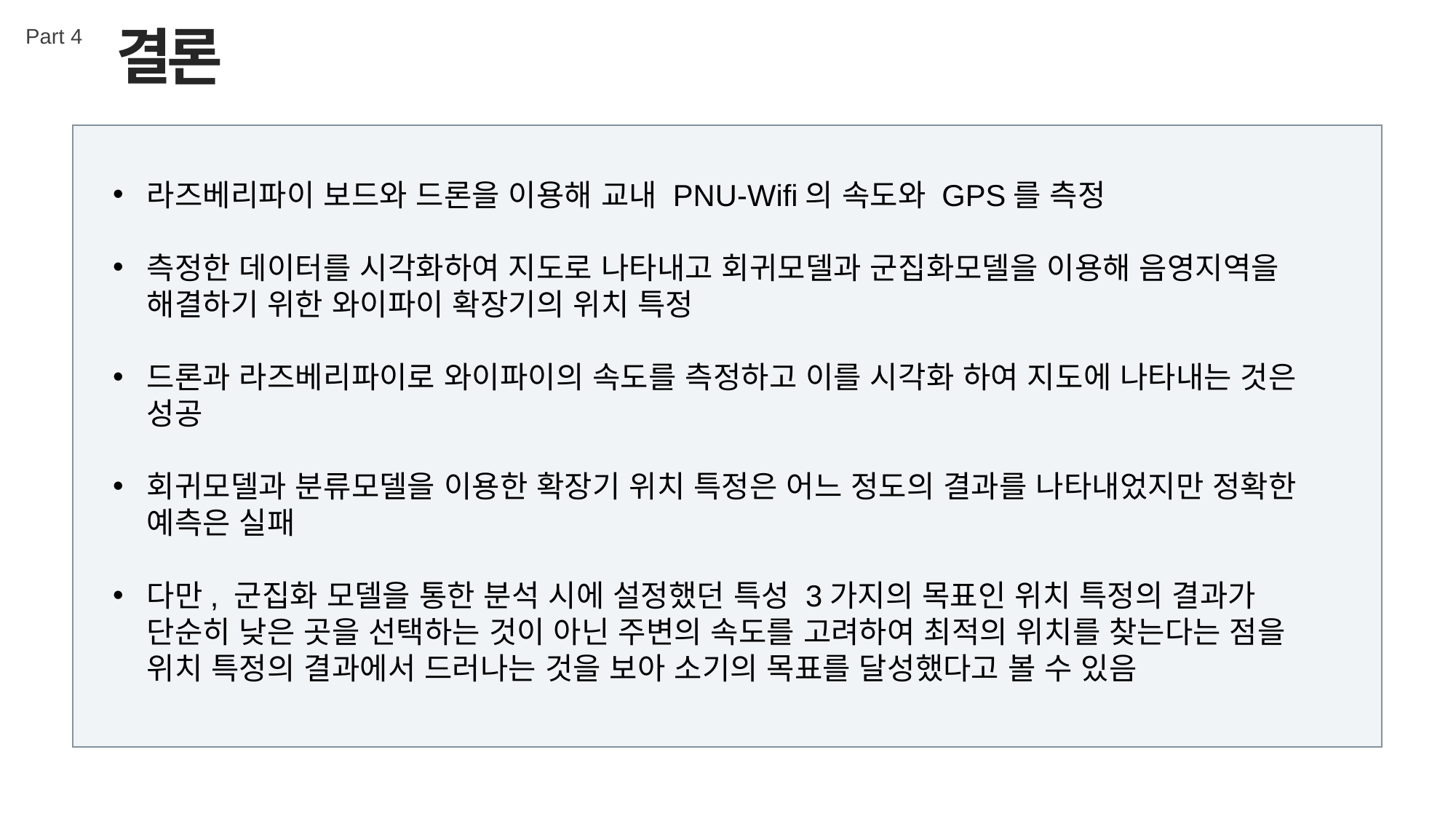

결론
Part 4

라즈베리파이 보드와 드론을 이용해 교내 PNU-Wifi의 속도와 GPS를 측정

측정한 데이터를 시각화하여 지도로 나타내고 회귀모델과 군집화모델을 이용해 음영지역을 해결하기 위한 와이파이 확장기의 위치 특정

드론과 라즈베리파이로 와이파이의 속도를 측정하고 이를 시각화 하여 지도에 나타내는 것은 성공

회귀모델과 분류모델을 이용한 확장기 위치 특정은 어느 정도의 결과를 나타내었지만 정확한 예측은 실패

다만, 군집화 모델을 통한 분석 시에 설정했던 특성 3가지의 목표인 위치 특정의 결과가 단순히 낮은 곳을 선택하는 것이 아닌 주변의 속도를 고려하여 최적의 위치를 찾는다는 점을 위치 특정의 결과에서 드러나는 것을 보아 소기의 목표를 달성했다고 볼 수 있음